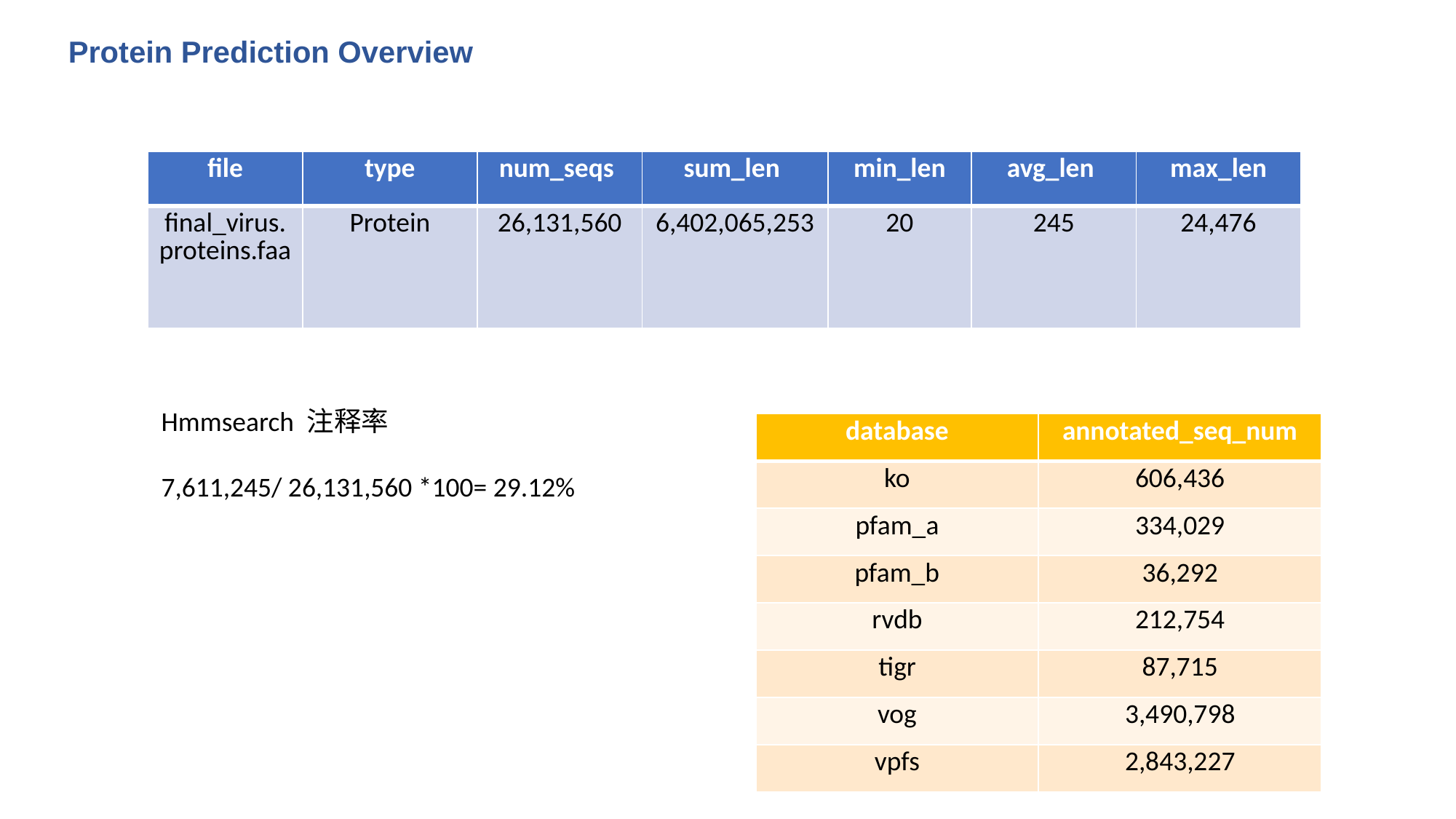

Protein Prediction Overview
| file | type | num\_seqs | sum\_len | min\_len | avg\_len | max\_len |
| --- | --- | --- | --- | --- | --- | --- |
| final\_virus.proteins.faa | Protein | 26,131,560 | 6,402,065,253 | 20 | 245 | 24,476 |
Hmmsearch 注释率

7,611,245/ 26,131,560 *100= 29.12%
| database | annotated\_seq\_num |
| --- | --- |
| ko | 606,436 |
| pfam\_a | 334,029 |
| pfam\_b | 36,292 |
| rvdb | 212,754 |
| tigr | 87,715 |
| vog | 3,490,798 |
| vpfs | 2,843,227 |